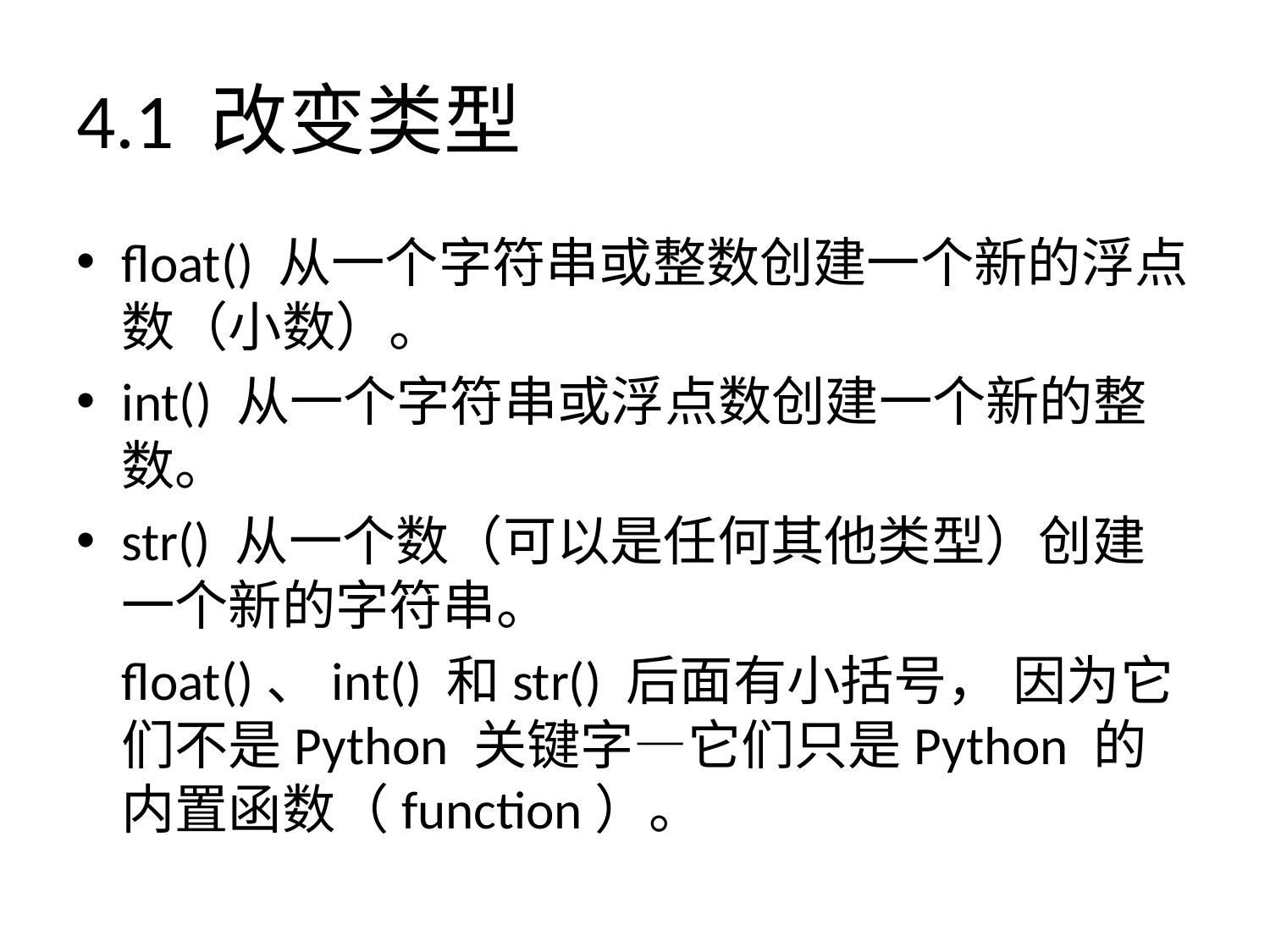

# 4.1 改变类型
float() 从一个字符串或整数创建一个新的浮点数（小数）。
int() 从一个字符串或浮点数创建一个新的整数。
str() 从一个数（可以是任何其他类型）创建一个新的字符串。
		float()、int() 和str() 后面有小括号， 因为它们不是Python 关键字—它们只是Python 的内置函数（function）。